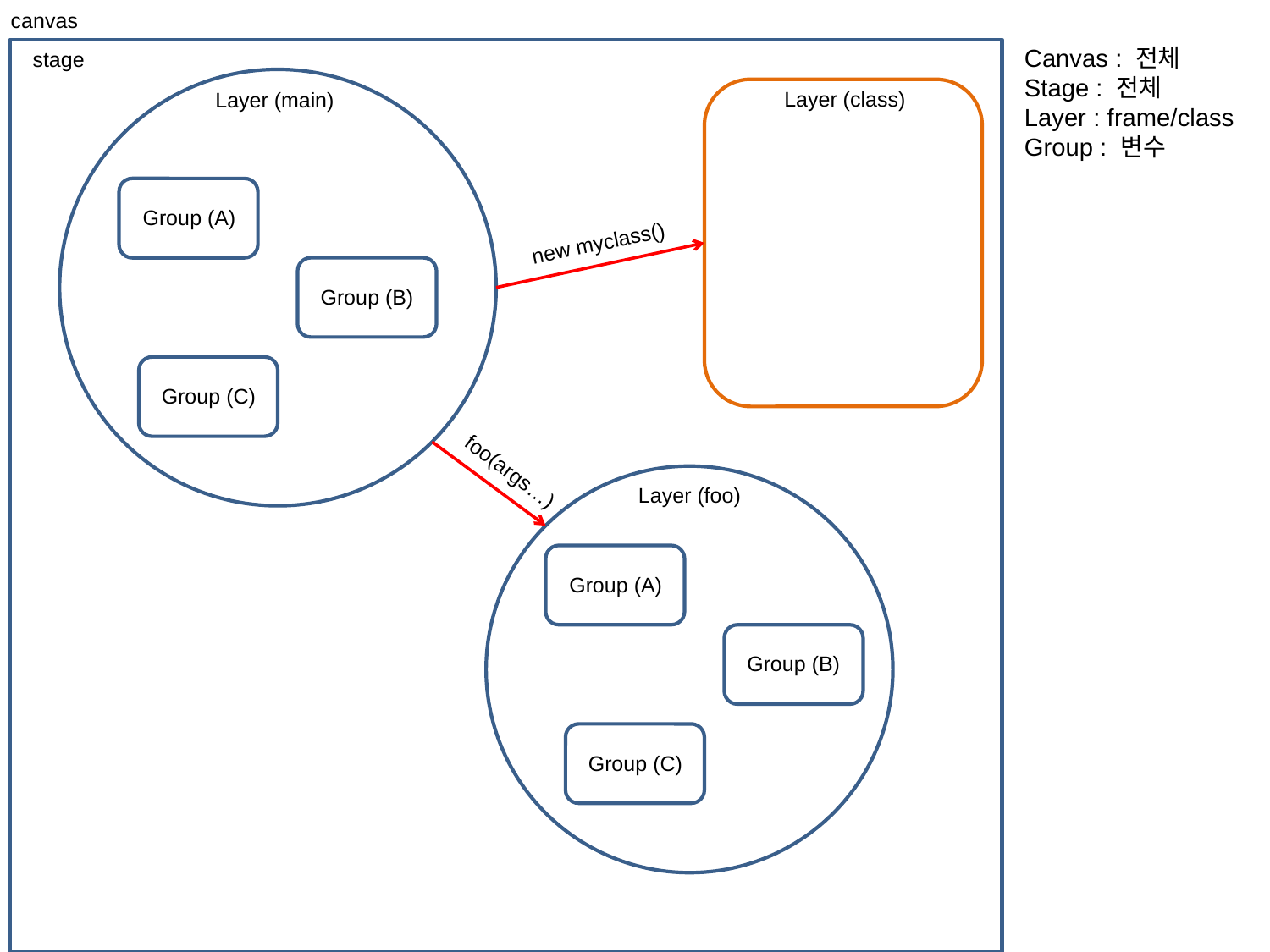

canvas
Canvas : 전체
Stage : 전체
Layer : frame/class
Group : 변수

stage

Layer (class)
Layer (main)

Group (A)
new myclass()

Group (B)

Group (C)

foo(args…)
Layer (foo)

Group (A)

Group (B)

Group (C)